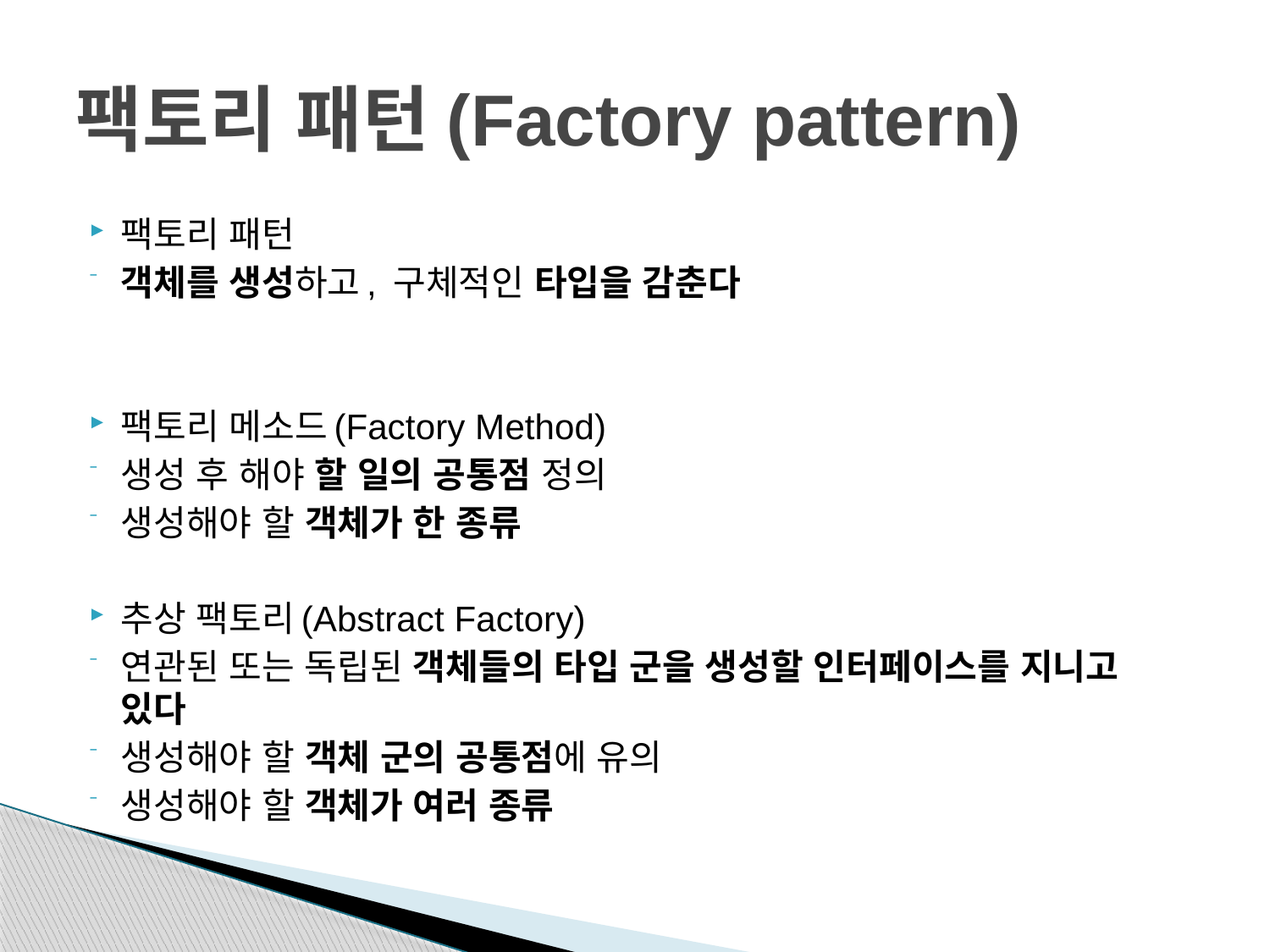

# 팩토리 패턴(Factory pattern)
팩토리 패턴
객체를 생성하고, 구체적인 타입을 감춘다

팩토리 메소드(Factory Method)
생성 후 해야 할 일의 공통점 정의
생성해야 할 객체가 한 종류

추상 팩토리(Abstract Factory)
연관된 또는 독립된 객체들의 타입 군을 생성할 인터페이스를 지니고 있다
생성해야 할 객체 군의 공통점에 유의
생성해야 할 객체가 여러 종류